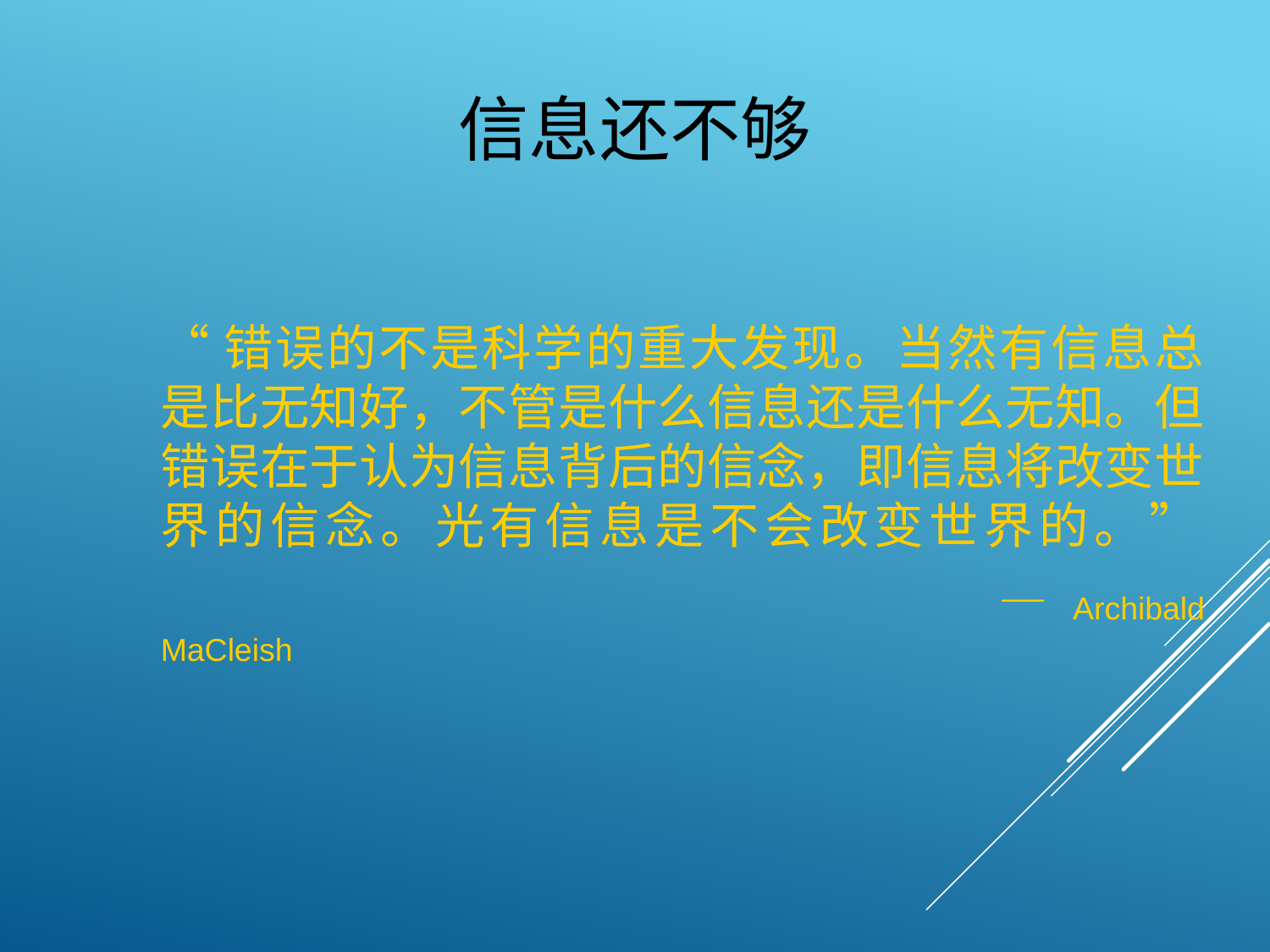

信息还不够
“错误的不是科学的重大发现。当然有信息总是比无知好，不管是什么信息还是什么无知。但错误在于认为信息背后的信念，即信息将改变世界的信念。光有信息是不会改变世界的。”
						—Archibald MaCleish